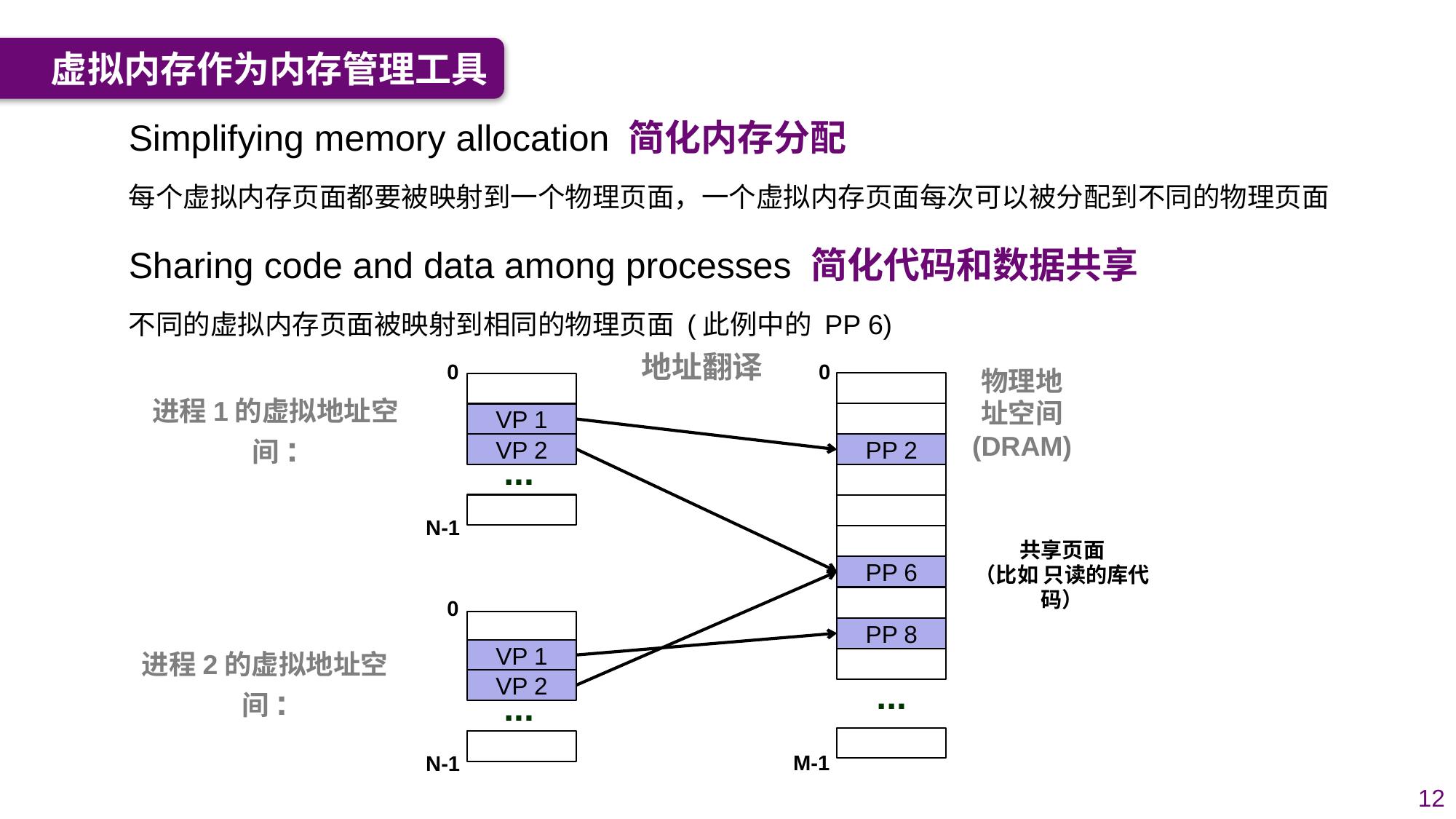

虚拟内存作为内存管理工具
Simplifying memory allocation 简化内存分配
每个虚拟内存页面都要被映射到一个物理页面，一个虚拟内存页面每次可以被分配到不同的物理页面
Sharing code and data among processes 简化代码和数据共享
不同的虚拟内存页面被映射到相同的物理页面 (此例中的 PP 6)
地址翻译
0
0
物理地址空间 (DRAM)

进程1的虚拟地址空间:

VP 1
VP 2
PP 2
...

N-1

共享页面
（比如 只读的库代码）
PP 6

0

PP 8
VP 1
进程2的虚拟地址空间:

VP 2
...
...

M-1
N-1
12